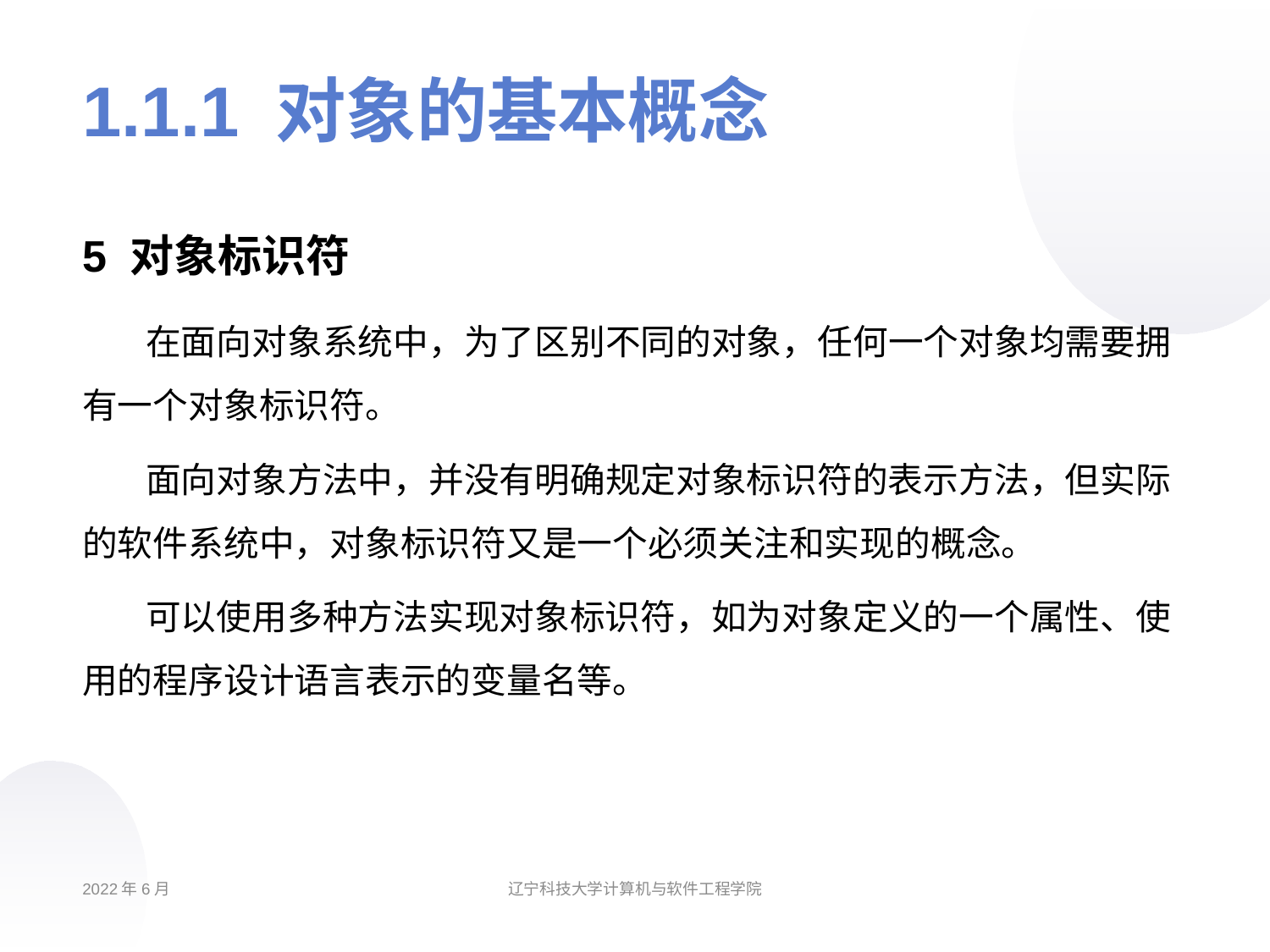

# 1.1.1 对象的基本概念
5 对象标识符
在面向对象系统中，为了区别不同的对象，任何一个对象均需要拥有一个对象标识符。
面向对象方法中，并没有明确规定对象标识符的表示方法，但实际的软件系统中，对象标识符又是一个必须关注和实现的概念。
可以使用多种方法实现对象标识符，如为对象定义的一个属性、使用的程序设计语言表示的变量名等。

2022年6月
辽宁科技大学计算机与软件工程学院
22